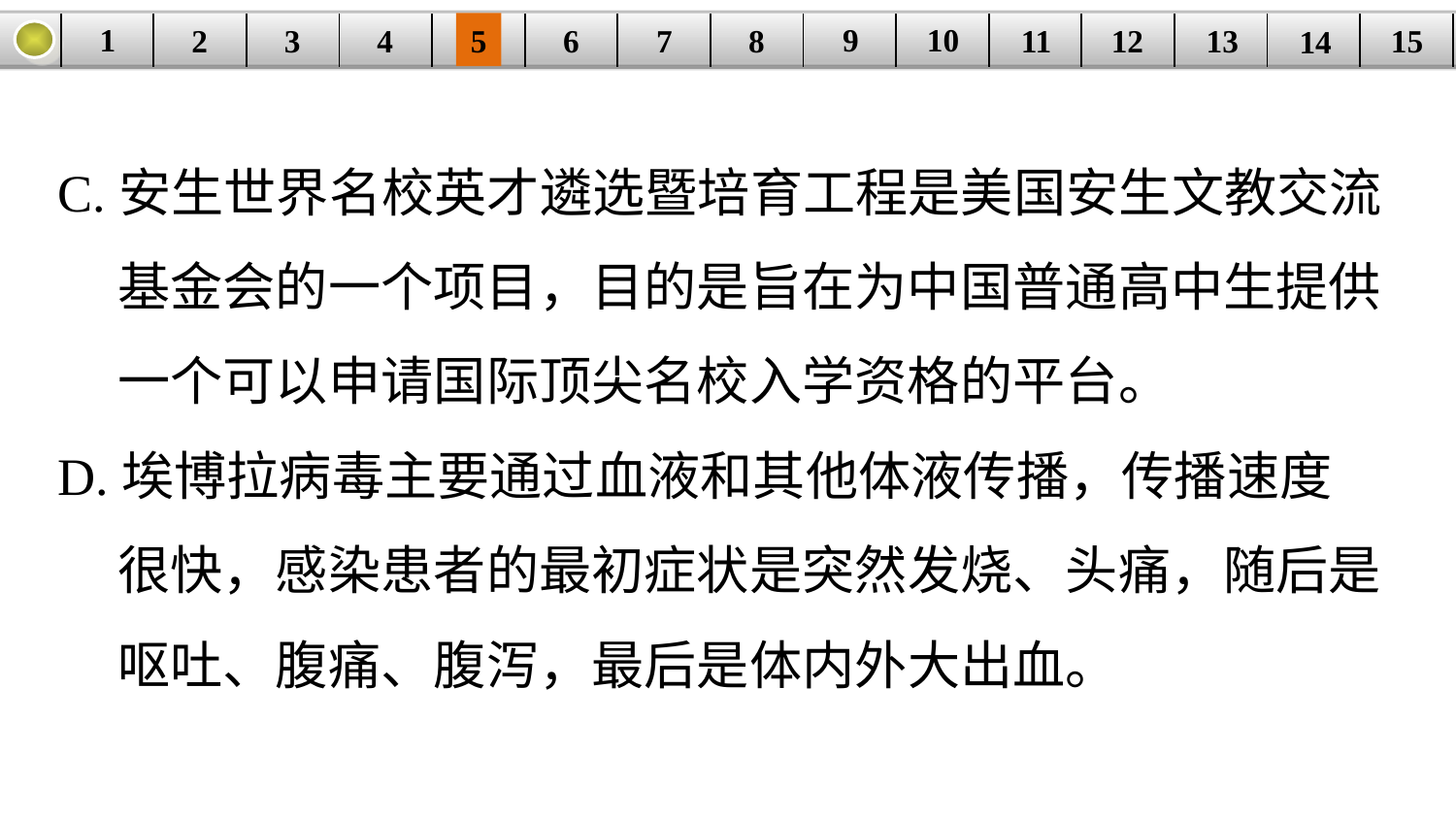

9
10
1
3
4
5
6
8
11
2
12
15
|  |  |  |  |  |  |  |  |  |  |  |  |  |  |  |
| --- | --- | --- | --- | --- | --- | --- | --- | --- | --- | --- | --- | --- | --- | --- |
7
13
14

C.安生世界名校英才遴选暨培育工程是美国安生文教交流
    基金会的一个项目，目的是旨在为中国普通高中生提供
    一个可以申请国际顶尖名校入学资格的平台。
D.埃博拉病毒主要通过血液和其他体液传播，传播速度
    很快，感染患者的最初症状是突然发烧、头痛，随后是
    呕吐、腹痛、腹泻，最后是体内外大出血。